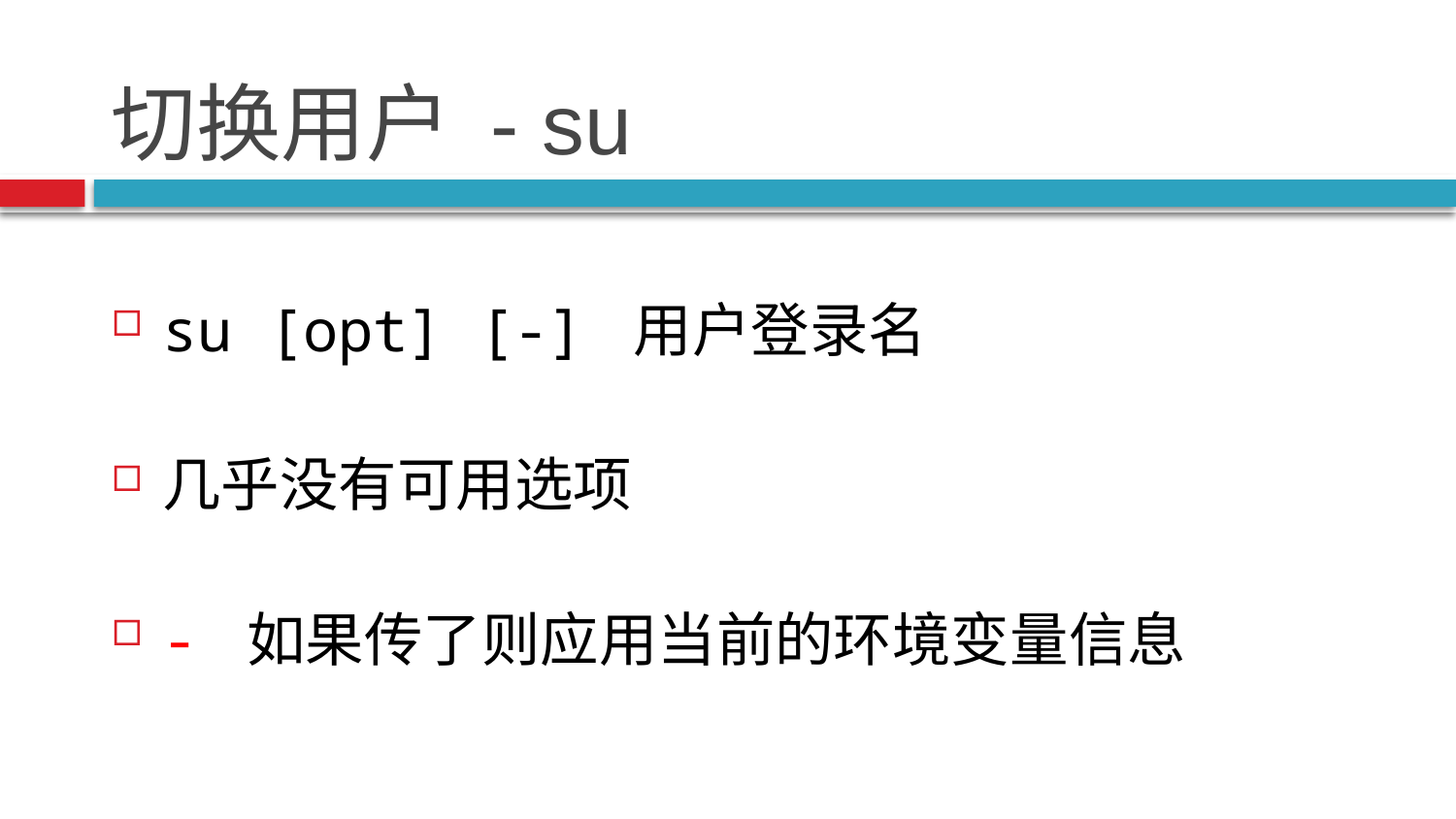

# 切换用户 - su
su [opt] [-] 用户登录名
几乎没有可用选项
- 如果传了则应用当前的环境变量信息